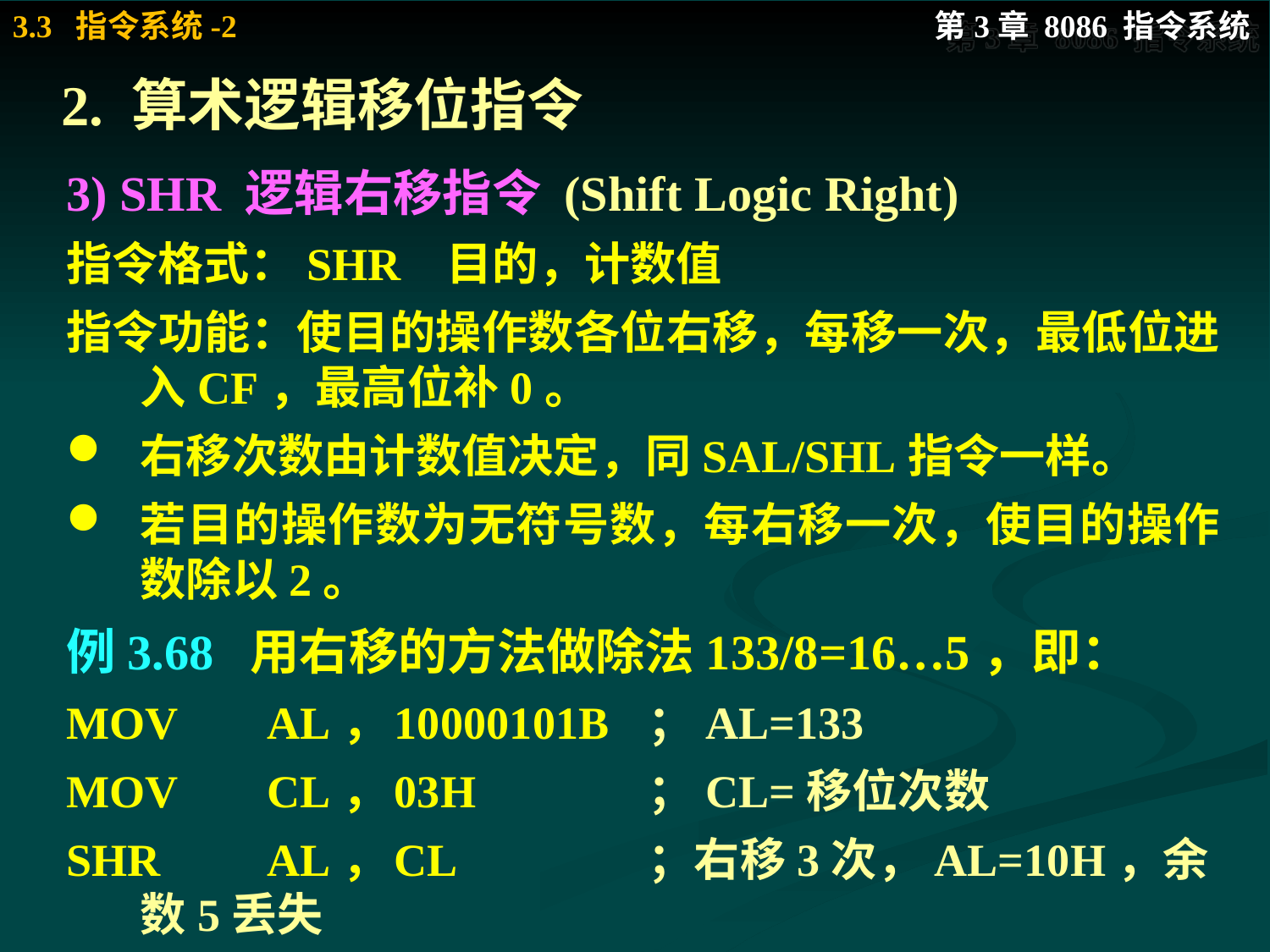

# 2. 算术逻辑移位指令
3) SHR 逻辑右移指令 (Shift Logic Right)
指令格式：SHR   目的，计数值
指令功能：使目的操作数各位右移，每移一次，最低位进入CF，最高位补0。
右移次数由计数值决定，同SAL/SHL指令一样。
若目的操作数为无符号数，每右移一次，使目的操作数除以2。
例3.68  用右移的方法做除法133/8=16…5，即：
MOV	AL，	10000101B	；AL=133
MOV	CL，	03H		；CL=移位次数
SHR	AL，	CL		；右移3次，AL=10H，余数5丢失